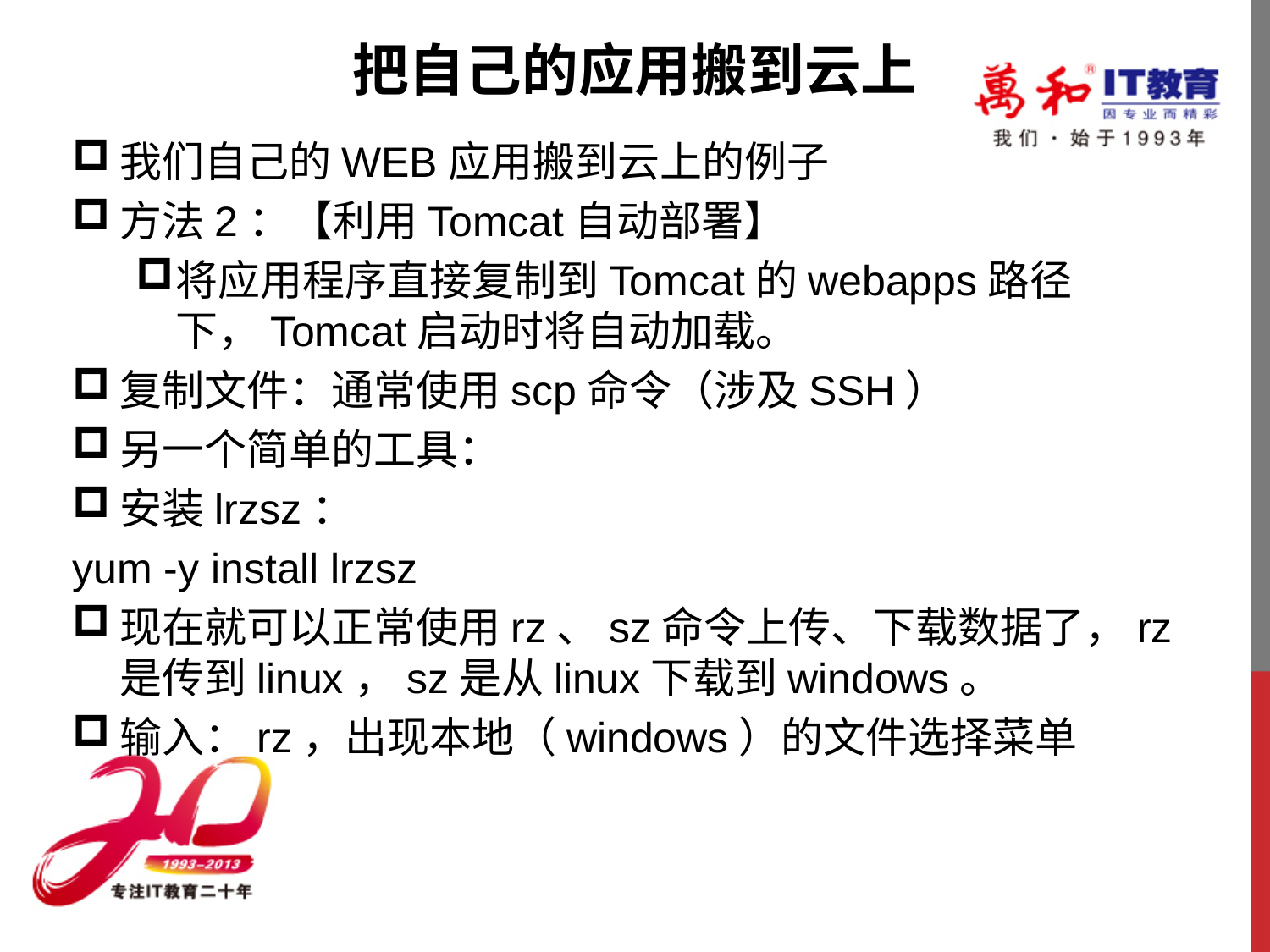

# 把自己的应用搬到云上
我们自己的WEB应用搬到云上的例子
方法2：【利用Tomcat自动部署】
将应用程序直接复制到Tomcat的webapps路径下，Tomcat启动时将自动加载。
复制文件：通常使用scp命令（涉及SSH）
另一个简单的工具：
安装lrzsz：
yum -y install lrzsz
现在就可以正常使用rz、sz命令上传、下载数据了，rz是传到linux，sz是从linux下载到windows。
输入：rz，出现本地（windows）的文件选择菜单